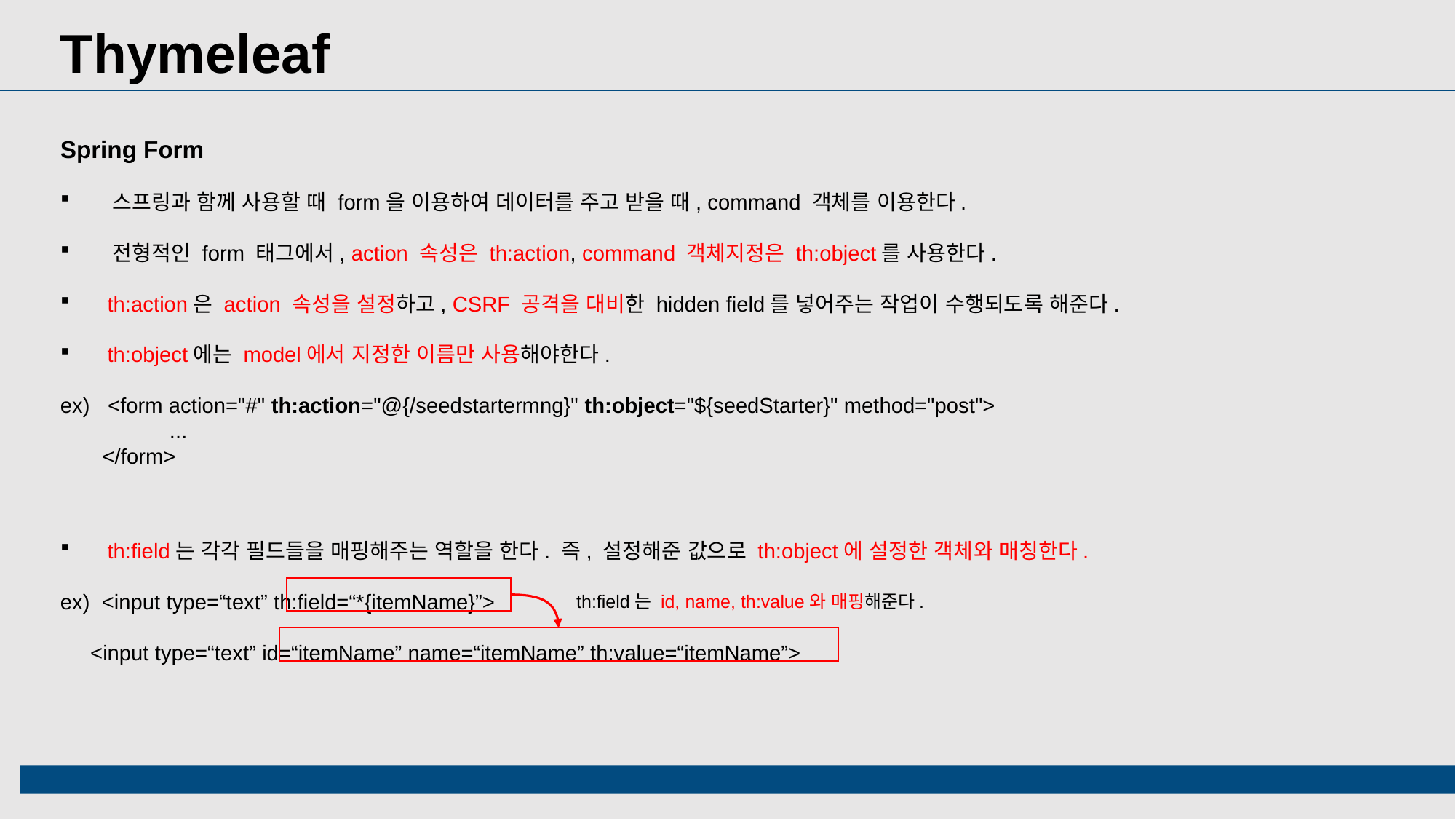

Thymeleaf
Spring Form
 스프링과 함께 사용할 때 form을 이용하여 데이터를 주고 받을 때, command 객체를 이용한다.
 전형적인 form 태그에서, action 속성은 th:action, command 객체지정은 th:object를 사용한다.
 th:action은 action 속성을 설정하고, CSRF 공격을 대비한 hidden field를 넣어주는 작업이 수행되도록 해준다.
 th:object에는 model에서 지정한 이름만 사용해야한다.
ex)   <form action="#" th:action="@{/seedstartermng}" th:object="${seedStarter}" method="post">
	...
       </form>

 th:field는 각각 필드들을 매핑해주는 역할을 한다. 즉, 설정해준 값으로 th:object에 설정한 객체와 매칭한다.
ex)  <input type=“text” th:field=“*{itemName}”>
     <input type=“text” id=“itemName” name=“itemName” th:value=“itemName”>

th:field는 id, name, th:value와 매핑해준다.